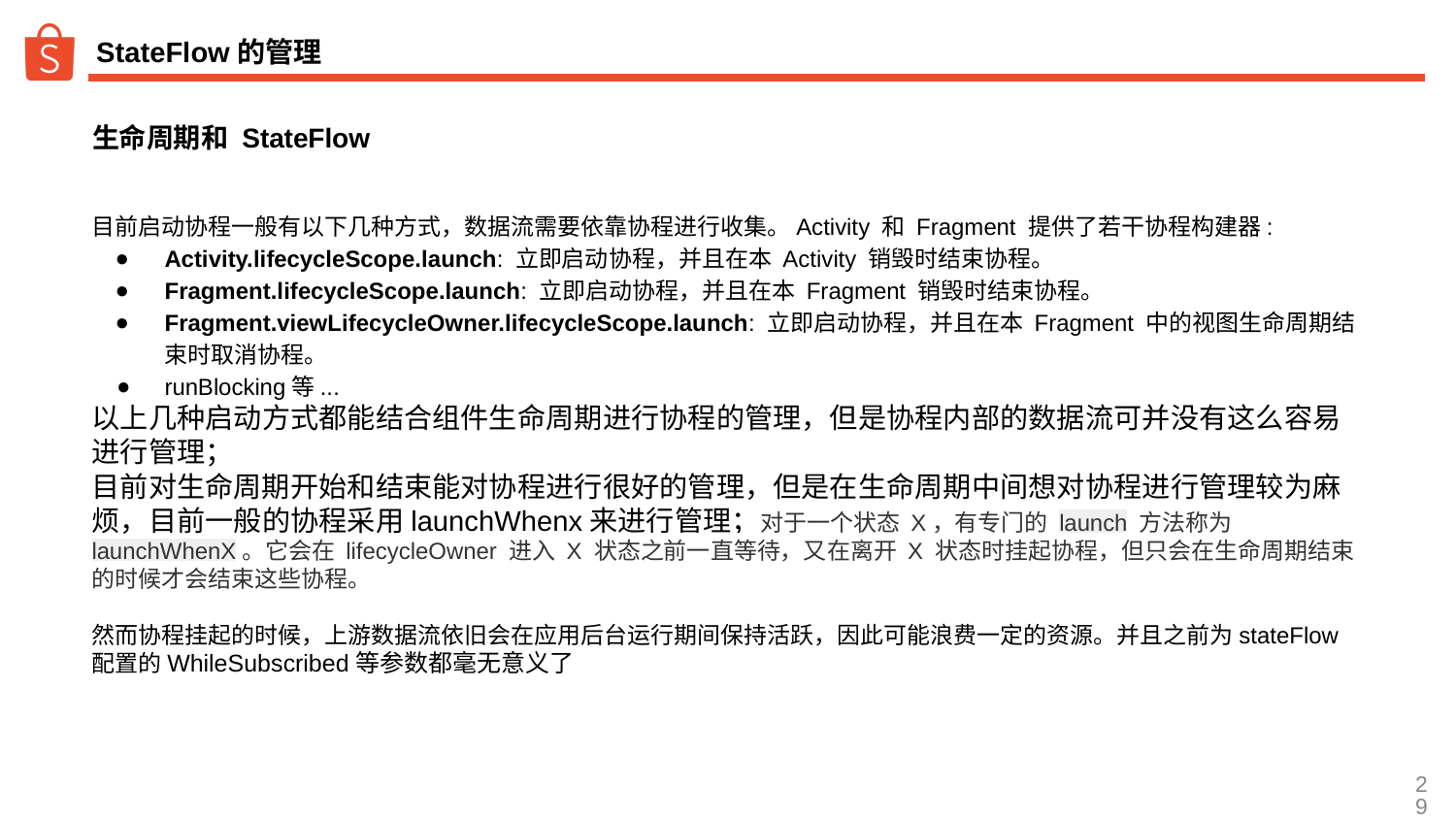

# StateFlow的管理
生命周期和 StateFlow
目前启动协程一般有以下几种方式，数据流需要依靠协程进行收集。Activity 和 Fragment 提供了若干协程构建器:
Activity.lifecycleScope.launch: 立即启动协程，并且在本 Activity 销毁时结束协程。
Fragment.lifecycleScope.launch: 立即启动协程，并且在本 Fragment 销毁时结束协程。
Fragment.viewLifecycleOwner.lifecycleScope.launch: 立即启动协程，并且在本 Fragment 中的视图生命周期结束时取消协程。
runBlocking等...
以上几种启动方式都能结合组件生命周期进行协程的管理，但是协程内部的数据流可并没有这么容易进行管理；
目前对生命周期开始和结束能对协程进行很好的管理，但是在生命周期中间想对协程进行管理较为麻烦，目前一般的协程采用launchWhenx来进行管理；对于一个状态 X，有专门的 launch 方法称为 launchWhenX。它会在 lifecycleOwner 进入 X 状态之前一直等待，又在离开 X 状态时挂起协程，但只会在生命周期结束的时候才会结束这些协程。

然而协程挂起的时候，上游数据流依旧会在应用后台运行期间保持活跃，因此可能浪费一定的资源。并且之前为stateFlow配置的WhileSubscribed等参数都毫无意义了
29